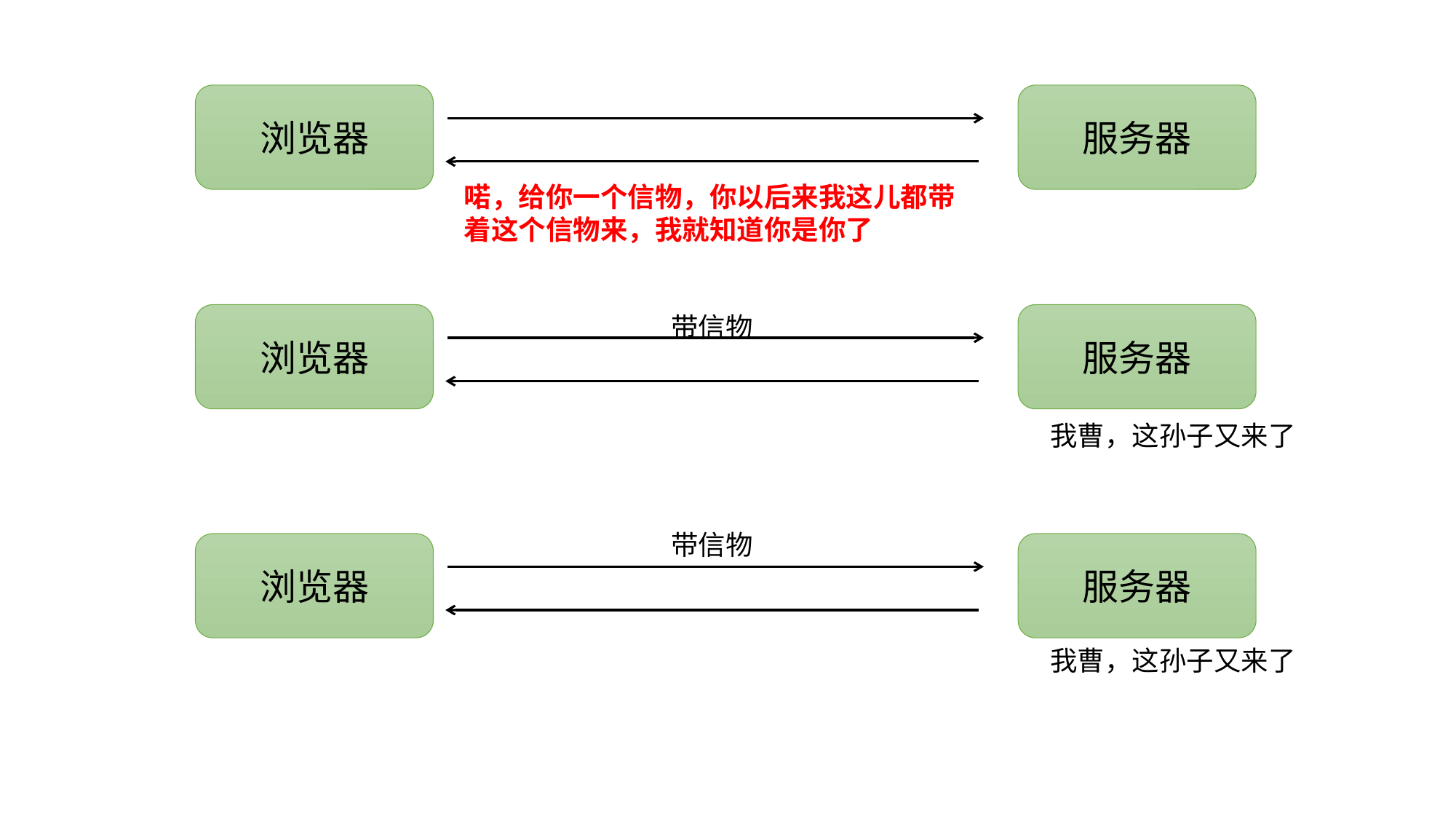

浏览器
服务器
喏，给你一个信物，你以后来我这儿都带着这个信物来，我就知道你是你了
浏览器
带信物
服务器
我曹，这孙子又来了
带信物
浏览器
服务器
我曹，这孙子又来了